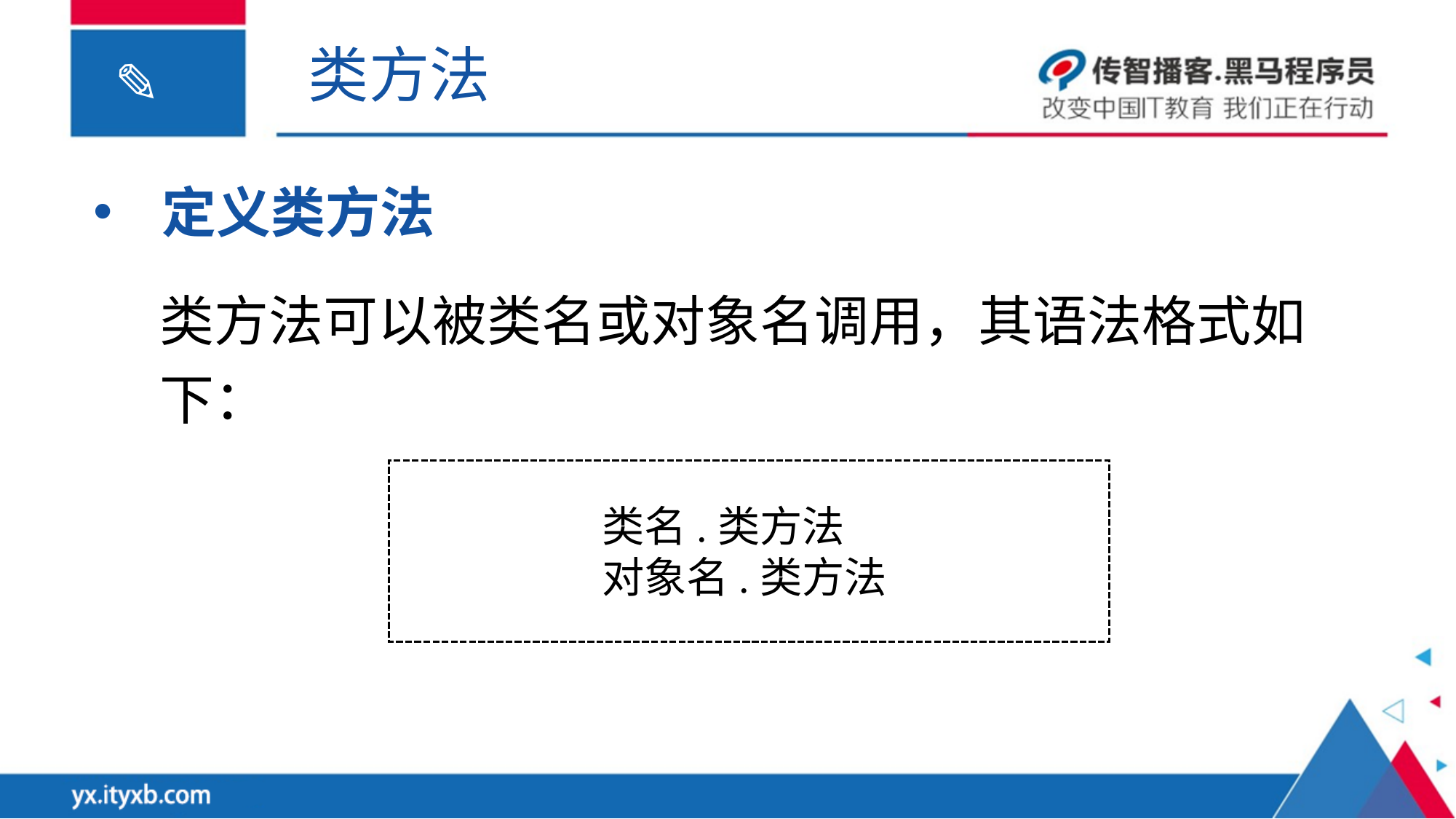

类方法
定义类方法
类方法可以被类名或对象名调用，其语法格式如下：

类名.类方法
对象名.类方法